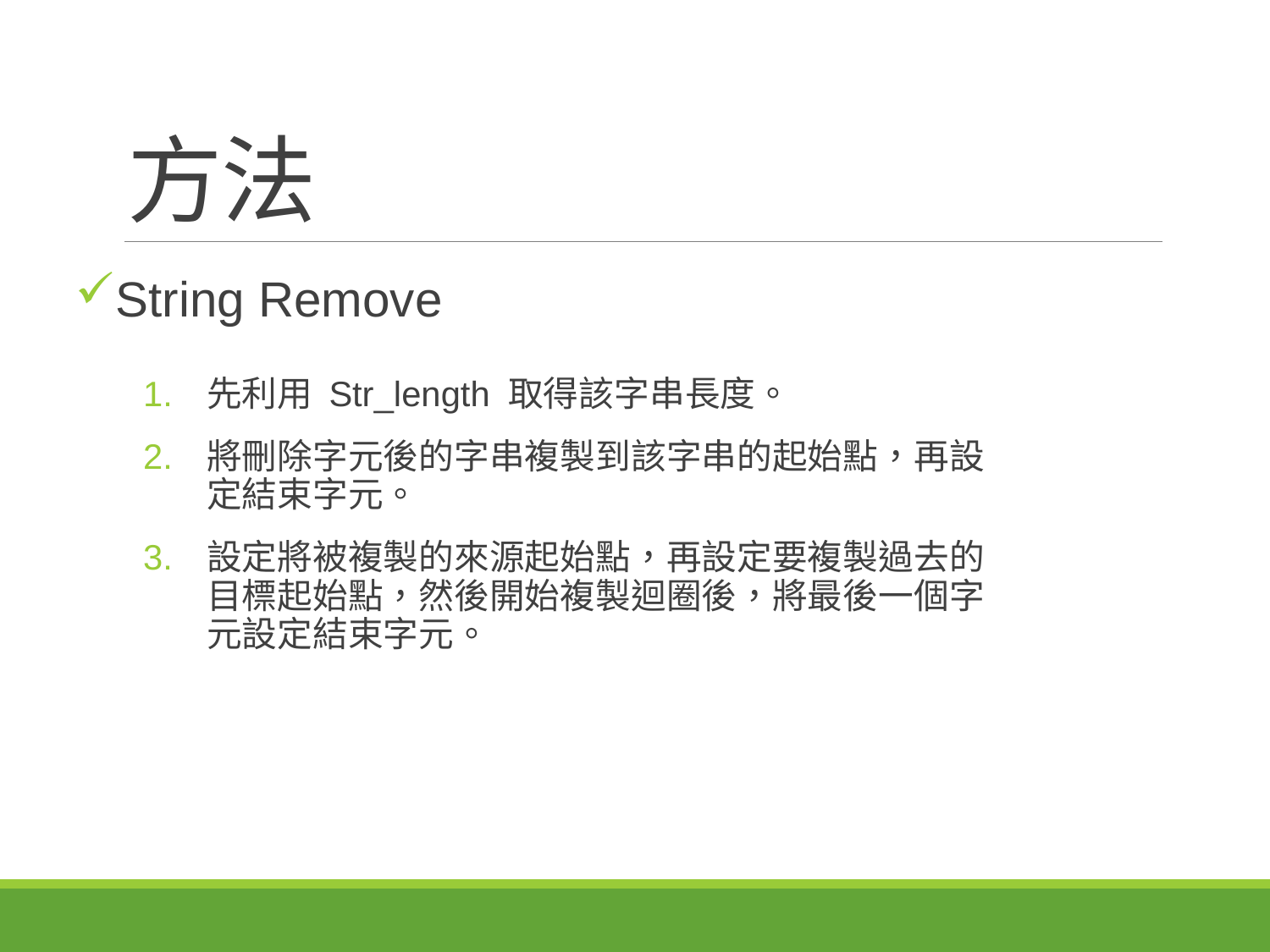

# 方法
String Remove

先利用 Str_length 取得該字串長度。
將刪除字元後的字串複製到該字串的起始點，再設定結束字元。
設定將被複製的來源起始點，再設定要複製過去的目標起始點，然後開始複製迴圈後，將最後一個字元設定結束字元。